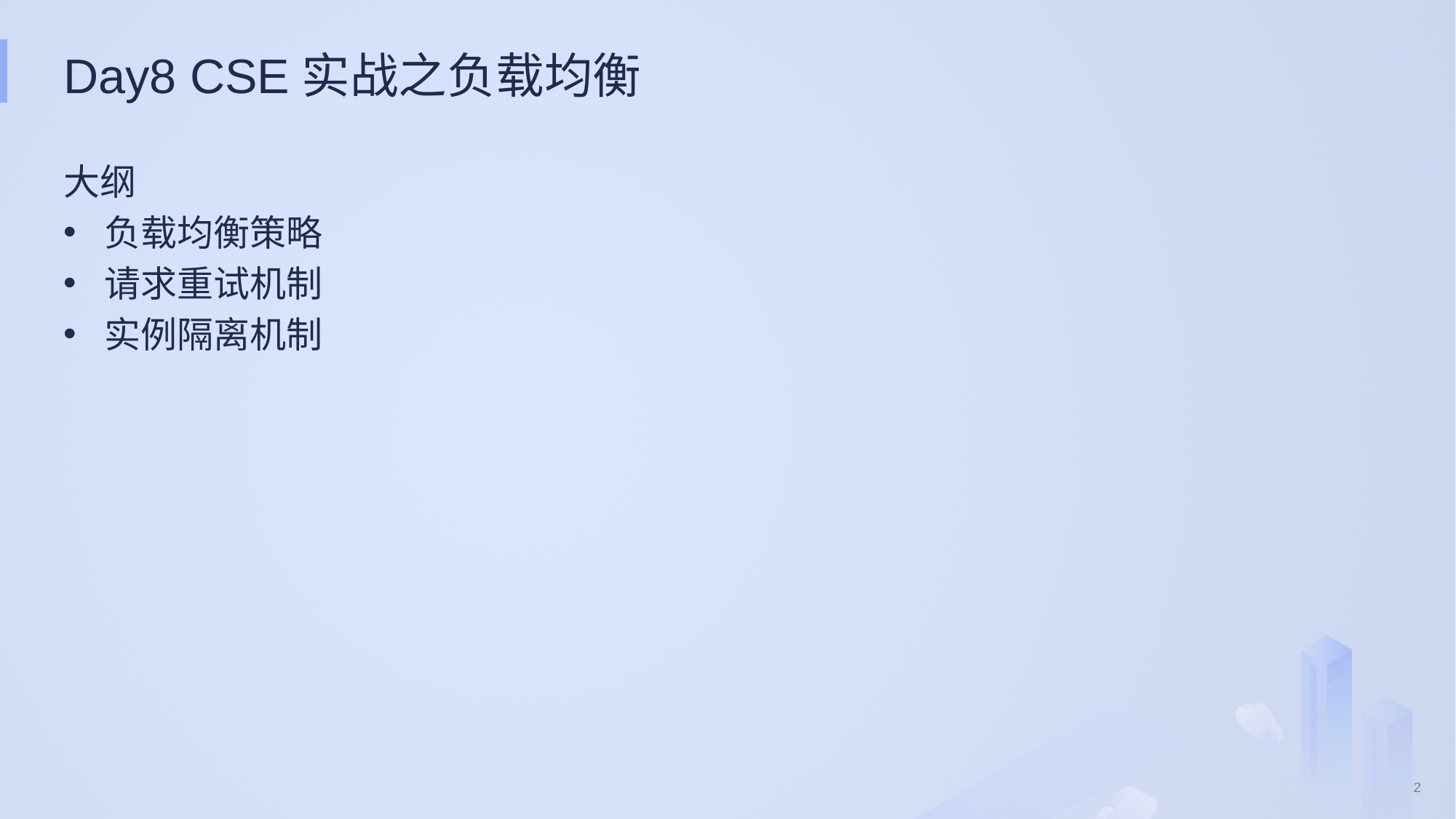

# Day8 CSE实战之负载均衡
大纲
负载均衡策略
请求重试机制
实例隔离机制